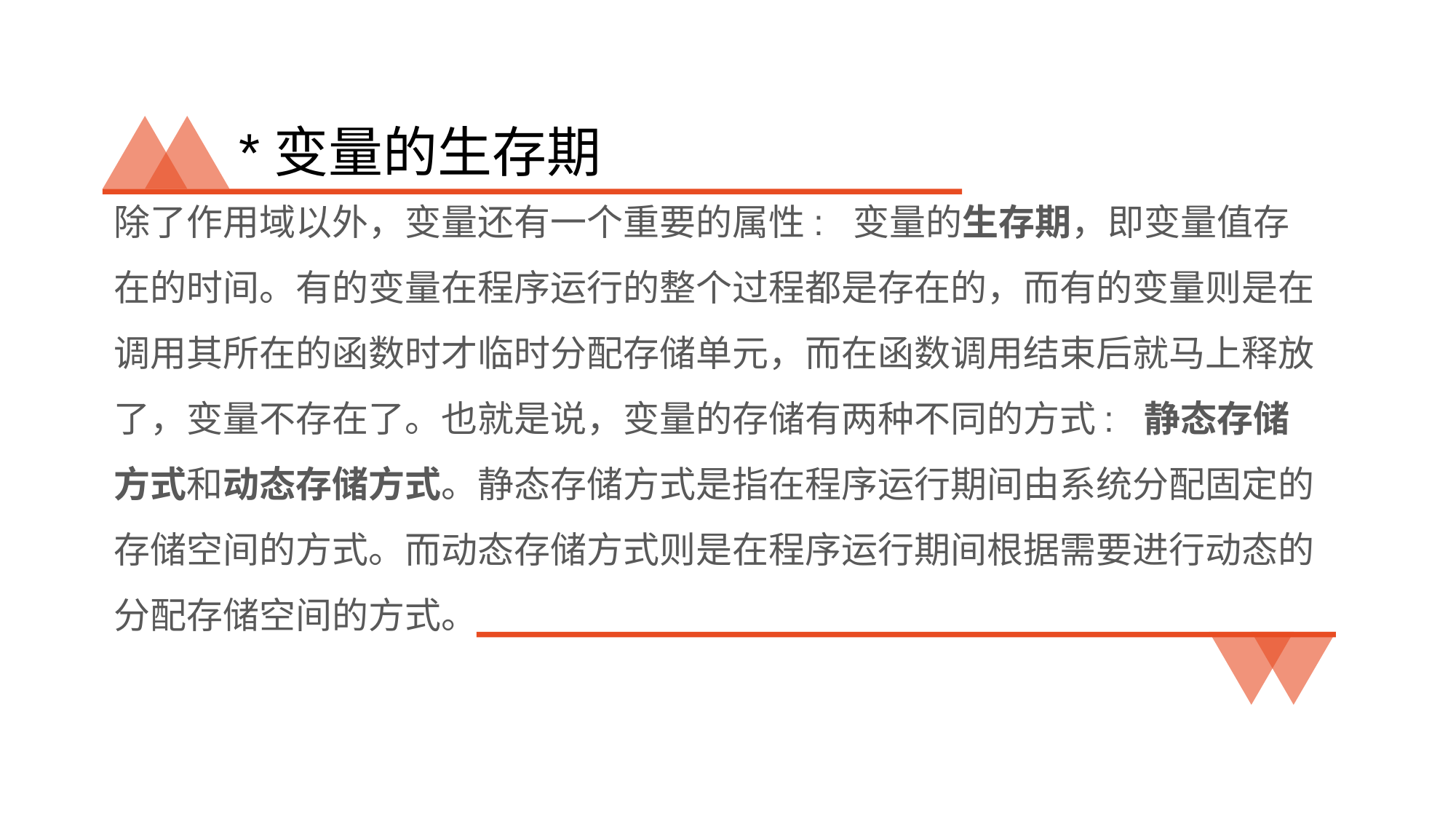

# *变量的生存期

除了作用域以外，变量还有一个重要的属性:  变量的生存期，即变量值存在的时间。有的变量在程序运行的整个过程都是存在的，而有的变量则是在调用其所在的函数时才临时分配存储单元，而在函数调用结束后就马上释放了，变量不存在了。也就是说，变量的存储有两种不同的方式:  静态存储方式和动态存储方式。静态存储方式是指在程序运行期间由系统分配固定的存储空间的方式。而动态存储方式则是在程序运行期间根据需要进行动态的分配存储空间的方式。